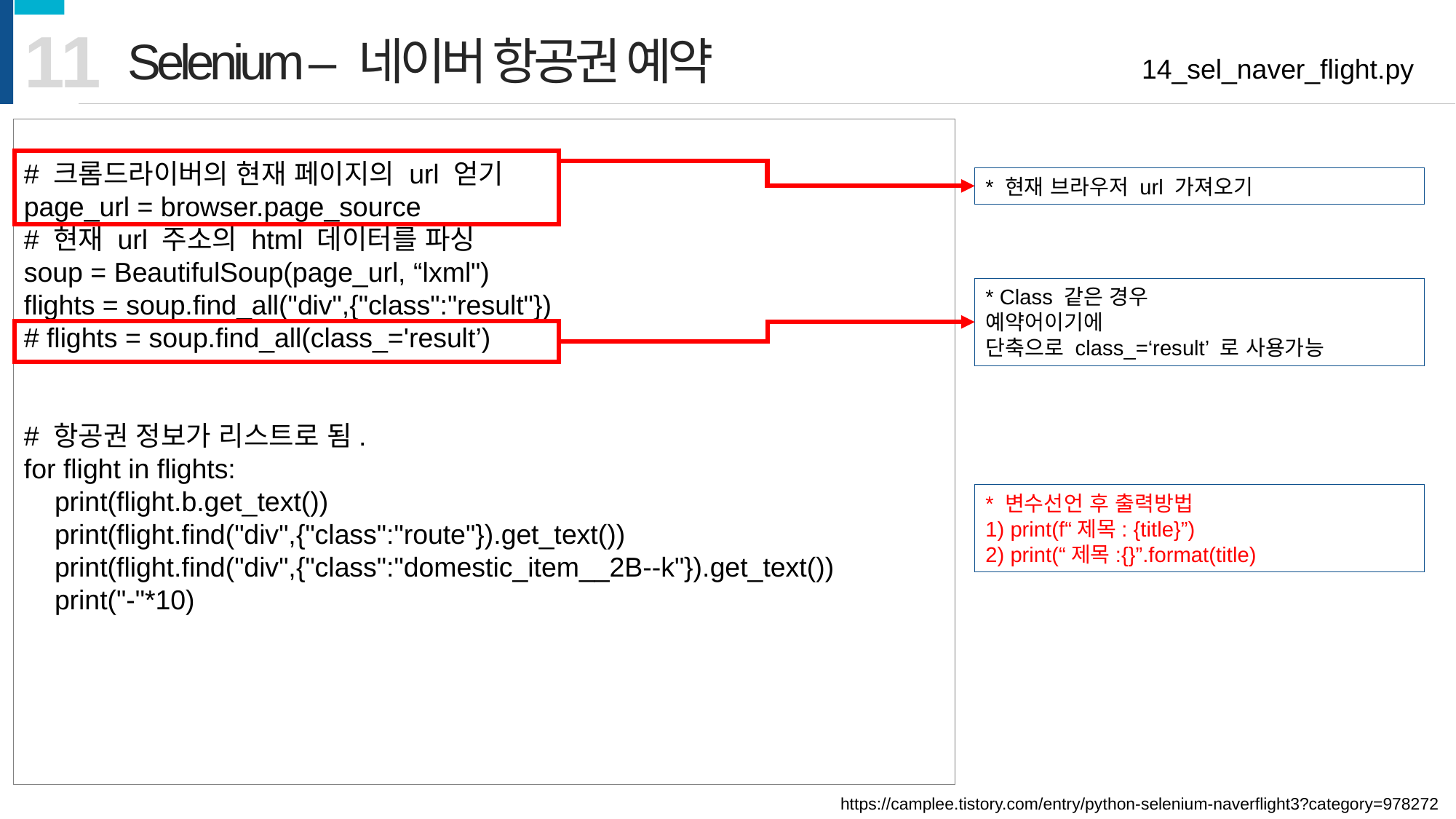

11
Selenium – 네이버 항공권 예약
14_sel_naver_flight.py

# 크롬드라이버의 현재 페이지의 url 얻기
page_url = browser.page_source
# 현재 url 주소의 html 데이터를 파싱
soup = BeautifulSoup(page_url, “lxml")
flights = soup.find_all("div",{"class":"result"})
# flights = soup.find_all(class_='result’)

# 항공권 정보가 리스트로 됨.
for flight in flights:
    print(flight.b.get_text())
    print(flight.find("div",{"class":"route"}).get_text())
    print(flight.find("div",{"class":"domestic_item__2B--k"}).get_text())
    print("-"*10)

* 현재 브라우저 url 가져오기
* Class 같은 경우
예약어이기에
단축으로 class_=‘result’ 로 사용가능

* 변수선언 후 출력방법
1) print(f“제목: {title}”)
2) print(“제목:{}”.format(title)
https://camplee.tistory.com/entry/python-selenium-naverflight3?category=978272